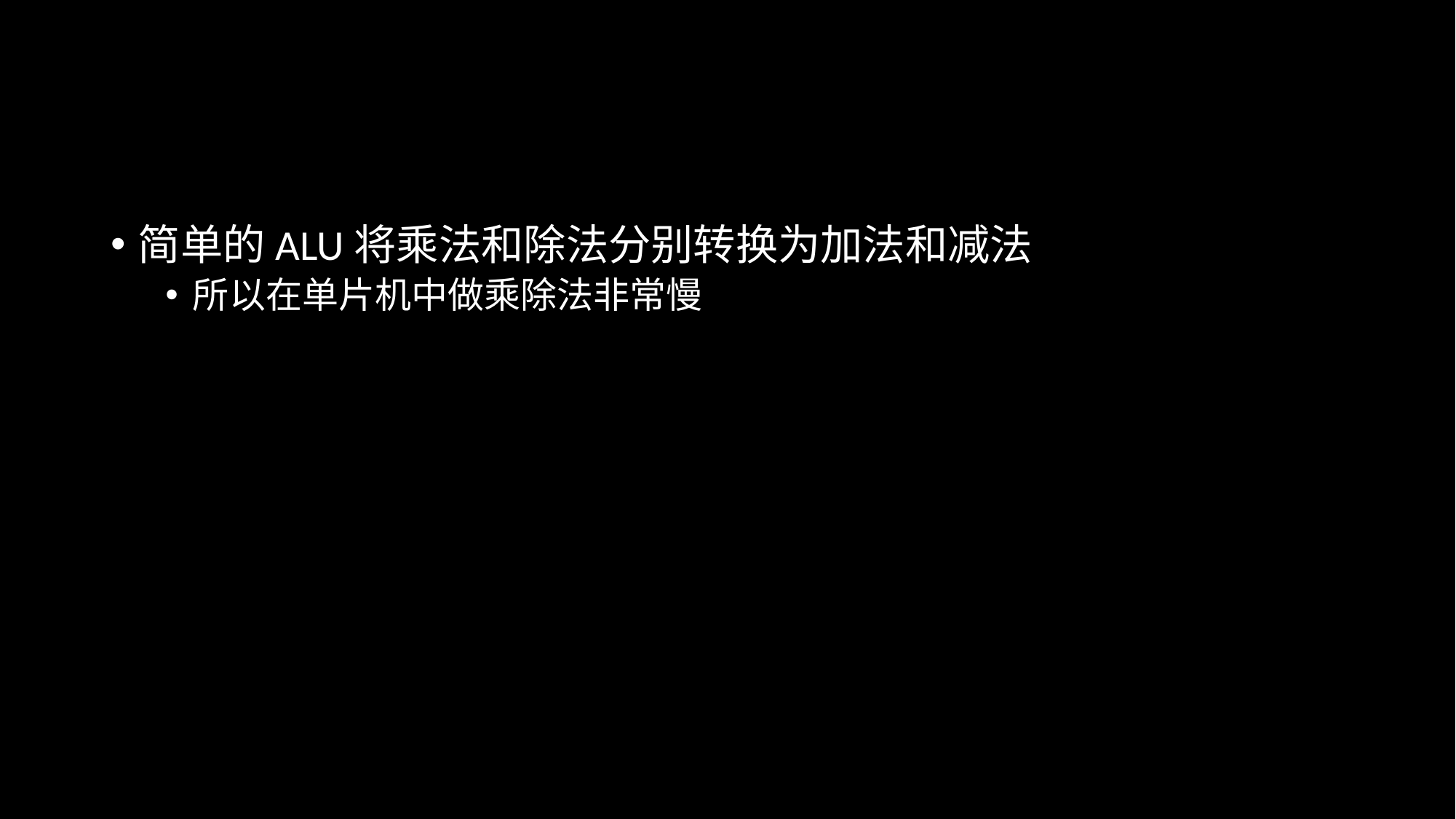

#
简单的ALU将乘法和除法分别转换为加法和减法
所以在单片机中做乘除法非常慢